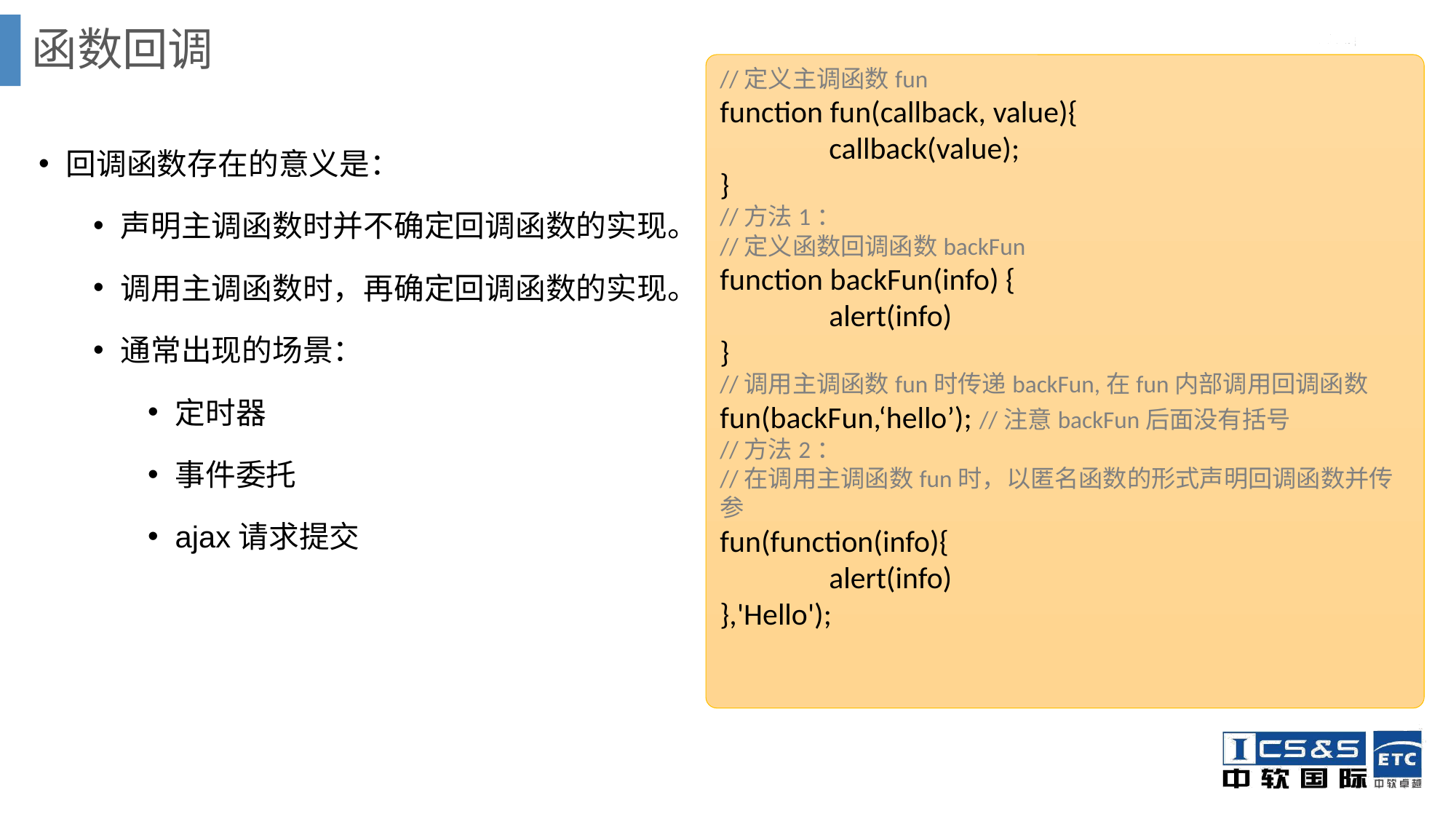

# 函数回调
//定义主调函数fun
function fun(callback, value){
	callback(value);
}
//方法1：
//定义函数回调函数backFun
function backFun(info) {
	alert(info)
}
//调用主调函数fun时传递backFun,在fun内部调用回调函数
fun(backFun,‘hello’); //注意backFun后面没有括号
//方法2：
//在调用主调函数fun时，以匿名函数的形式声明回调函数并传参
fun(function(info){
	alert(info)
},'Hello');
回调函数存在的意义是：
声明主调函数时并不确定回调函数的实现。
调用主调函数时，再确定回调函数的实现。
通常出现的场景：
定时器
事件委托
ajax请求提交